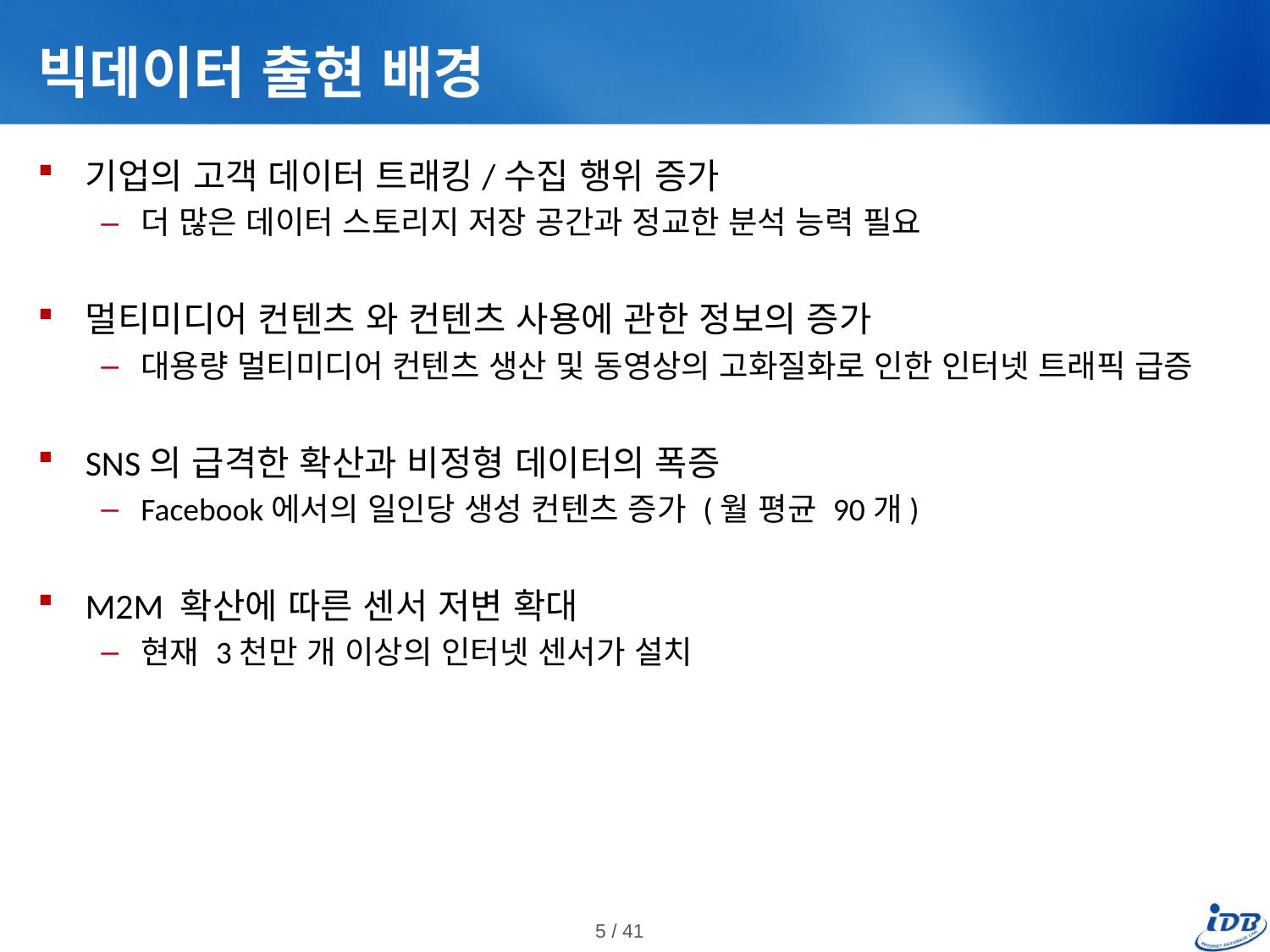

# 빅데이터 출현 배경
기업의 고객 데이터 트래킹/수집 행위 증가
더 많은 데이터 스토리지 저장 공간과 정교한 분석 능력 필요

멀티미디어 컨텐츠 와 컨텐츠 사용에 관한 정보의 증가
대용량 멀티미디어 컨텐츠 생산 및 동영상의 고화질화로 인한 인터넷 트래픽 급증

SNS의 급격한 확산과 비정형 데이터의 폭증
Facebook에서의 일인당 생성 컨텐츠 증가 (월 평균 90개)

M2M 확산에 따른 센서 저변 확대
현재 3천만 개 이상의 인터넷 센서가 설치